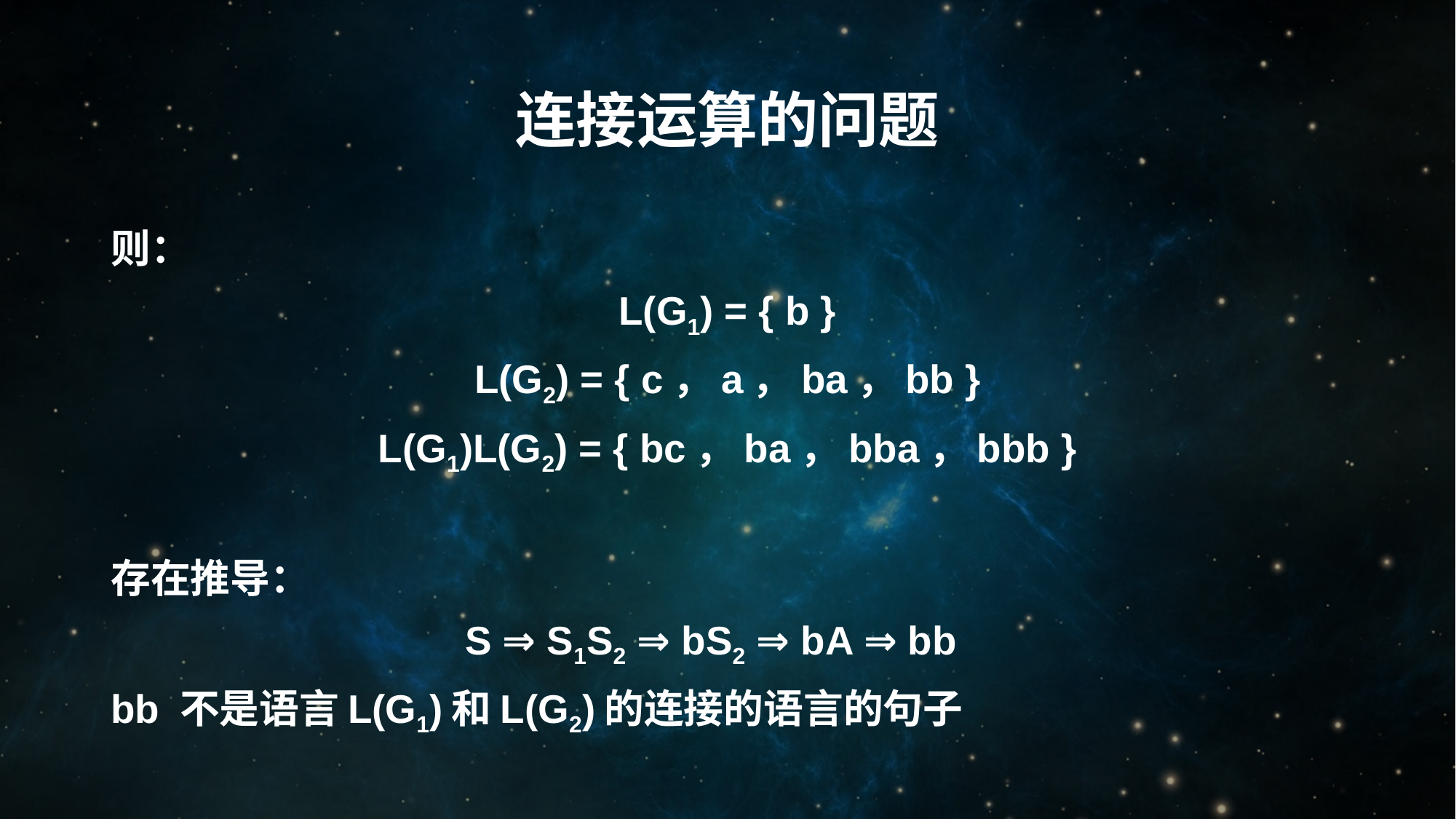

# 连接运算的问题
则：
L(G1) = { b }
L(G2) = { c，a，ba，bb }
L(G1)L(G2) = { bc，ba，bba，bbb }

存在推导：
S ⇒ S1S2 ⇒ bS2 ⇒ bA ⇒ bb
bb 不是语言L(G1)和L(G2)的连接的语言的句子